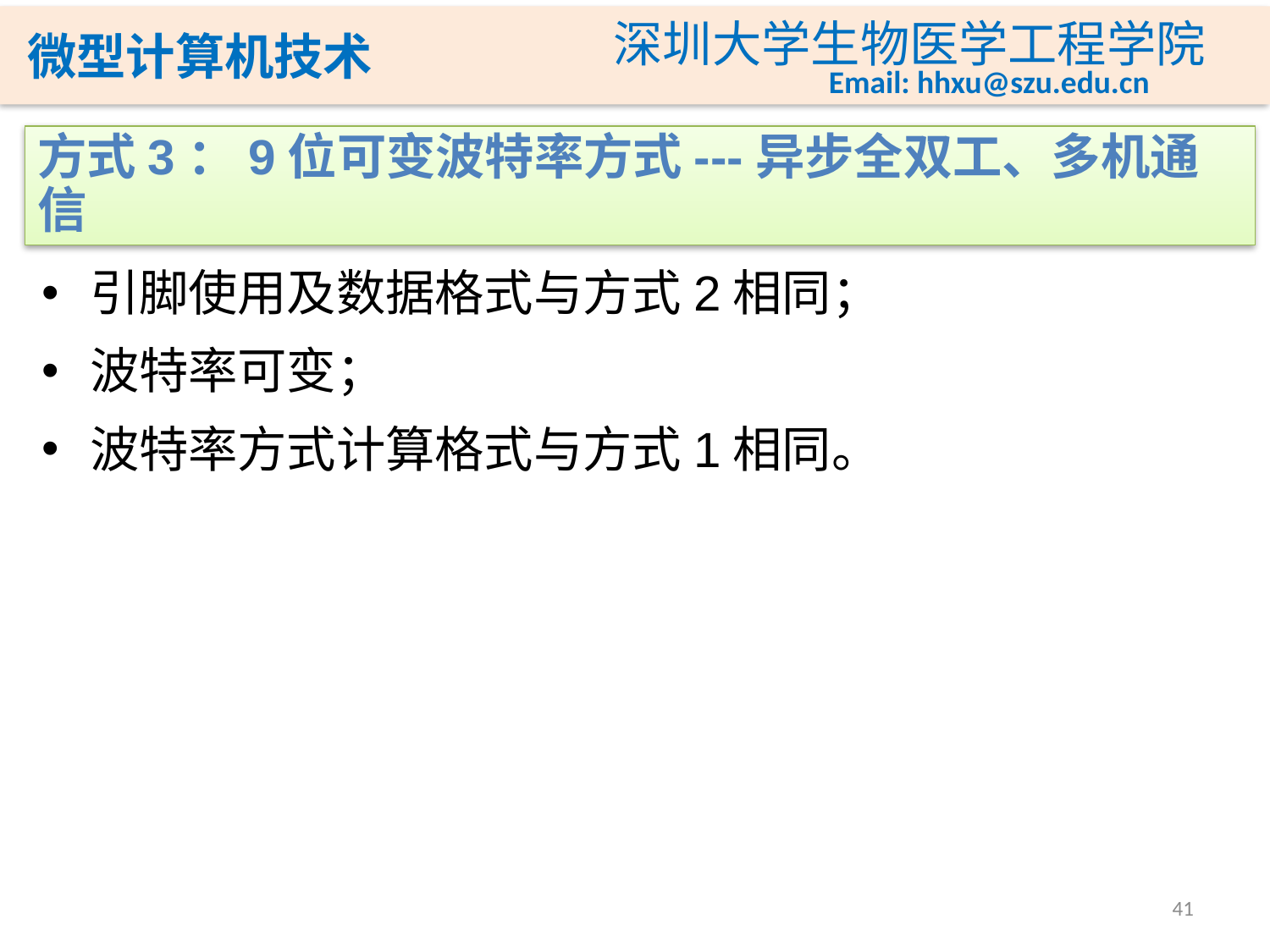

方式3：9位可变波特率方式---异步全双工、多机通信
引脚使用及数据格式与方式2相同；
波特率可变；
波特率方式计算格式与方式1相同。
41